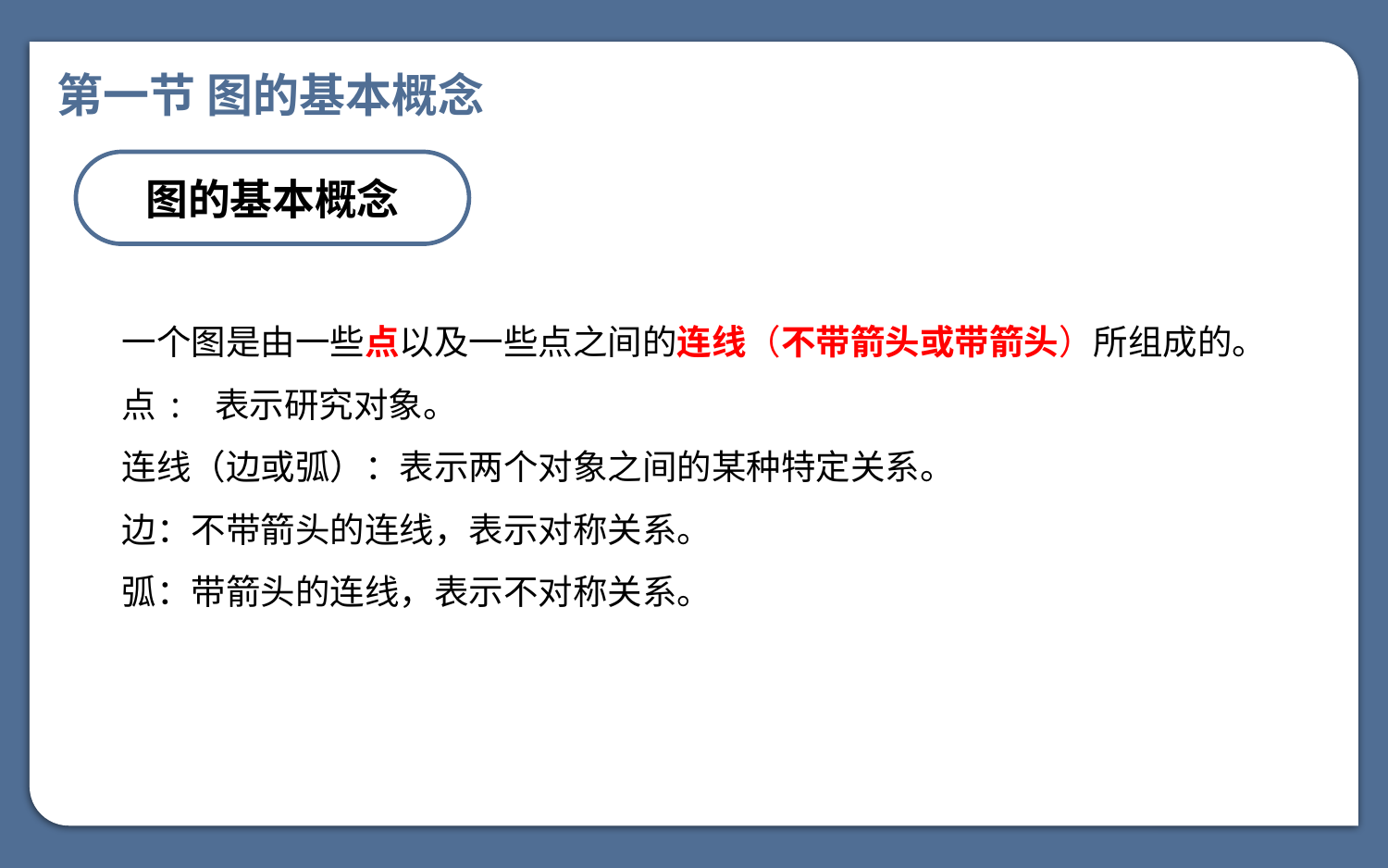

第一节 图的基本概念
图的基本概念
一个图是由一些点以及一些点之间的连线（不带箭头或带箭头）所组成的。
点: 表示研究对象。
连线（边或弧）：表示两个对象之间的某种特定关系。
边：不带箭头的连线，表示对称关系。
弧：带箭头的连线，表示不对称关系。